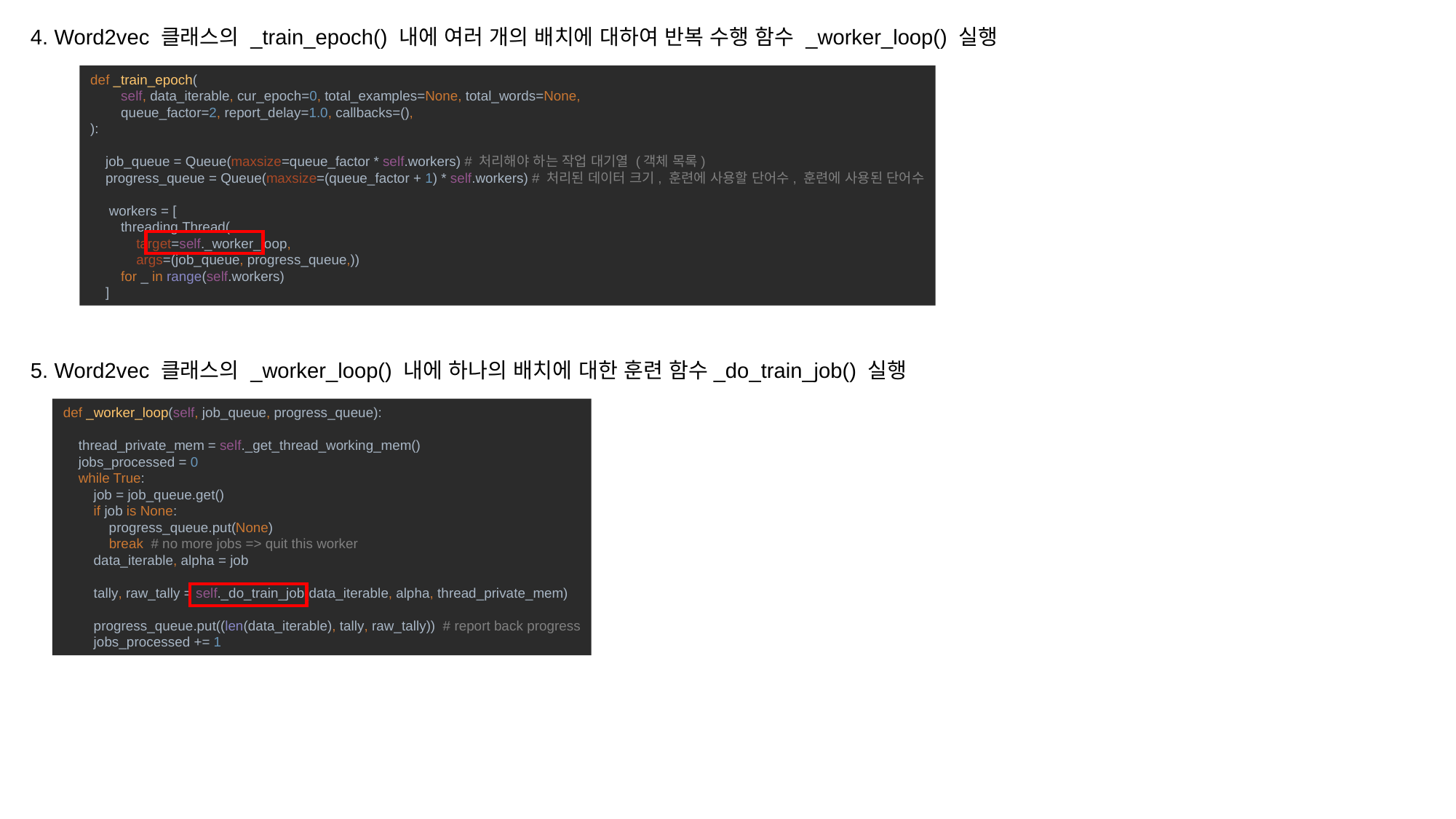

4. Word2vec 클래스의 _train_epoch() 내에 여러 개의 배치에 대하여 반복 수행 함수 _worker_loop() 실행
def _train_epoch(
        self, data_iterable, cur_epoch=0, total_examples=None, total_words=None,
        queue_factor=2, report_delay=1.0, callbacks=(),
):
    job_queue = Queue(maxsize=queue_factor * self.workers) # 처리해야 하는 작업 대기열 (객체 목록)
    progress_queue = Queue(maxsize=(queue_factor + 1) * self.workers) # 처리된 데이터 크기, 훈련에 사용할 단어수, 훈련에 사용된 단어수
    workers = [
        threading.Thread(
            target=self._worker_loop,
            args=(job_queue, progress_queue,))
        for _ in range(self.workers)
    ]

5. Word2vec 클래스의 _worker_loop() 내에 하나의 배치에 대한 훈련 함수_do_train_job() 실행
def _worker_loop(self, job_queue, progress_queue):
    thread_private_mem = self._get_thread_working_mem()
    jobs_processed = 0
    while True:
        job = job_queue.get()
        if job is None:
            progress_queue.put(None)
            break  # no more jobs => quit this worker
        data_iterable, alpha = job
        tally, raw_tally = self._do_train_job(data_iterable, alpha, thread_private_mem)
        progress_queue.put((len(data_iterable), tally, raw_tally))  # report back progress
        jobs_processed += 1